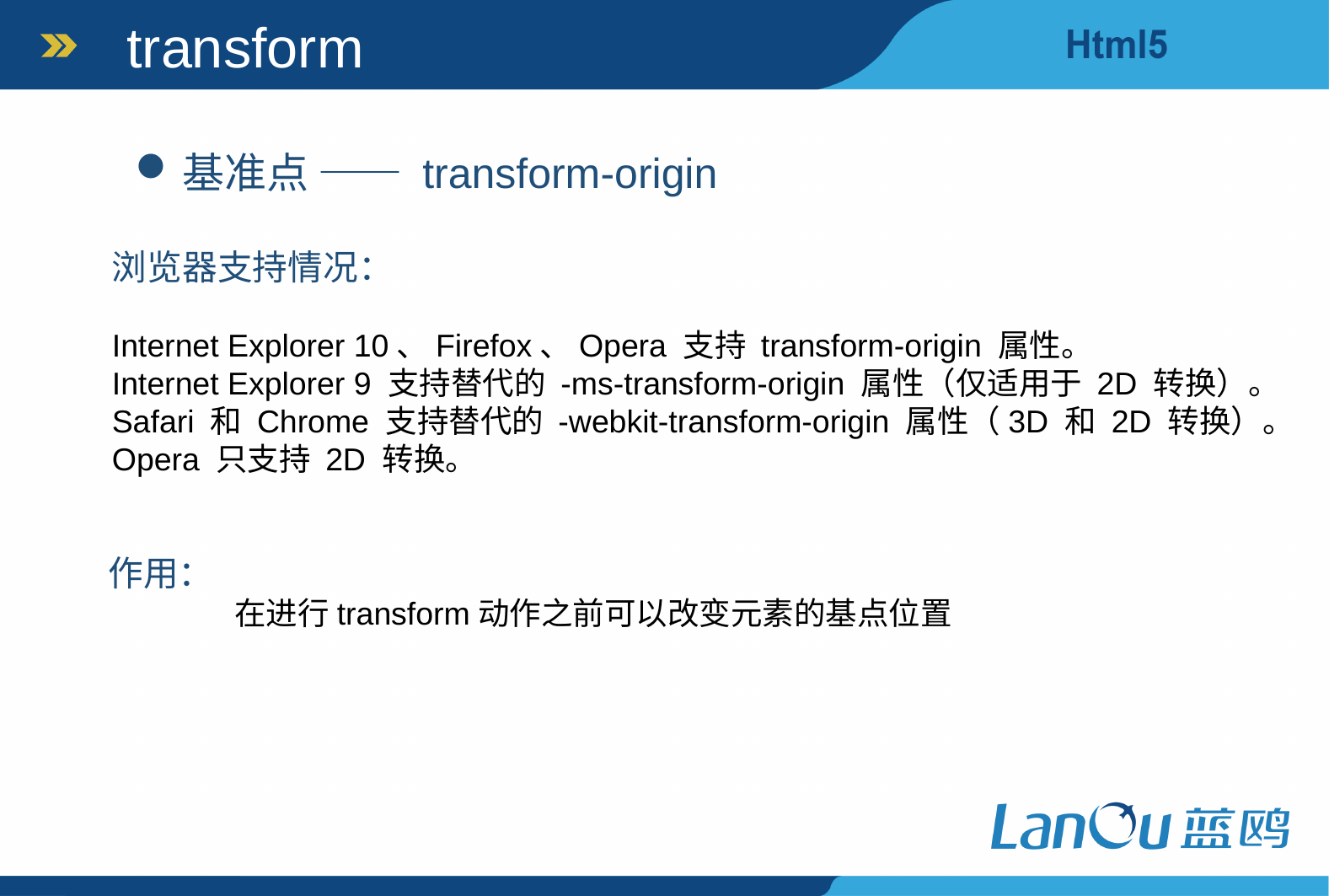

transform
基准点 —— transform-origin

浏览器支持情况：

Internet Explorer 10、Firefox、Opera 支持 transform-origin 属性。
Internet Explorer 9 支持替代的 -ms-transform-origin 属性（仅适用于 2D 转换）。
Safari 和 Chrome 支持替代的 -webkit-transform-origin 属性（3D 和 2D 转换）。
Opera 只支持 2D 转换。
作用：
	在进行transform动作之前可以改变元素的基点位置